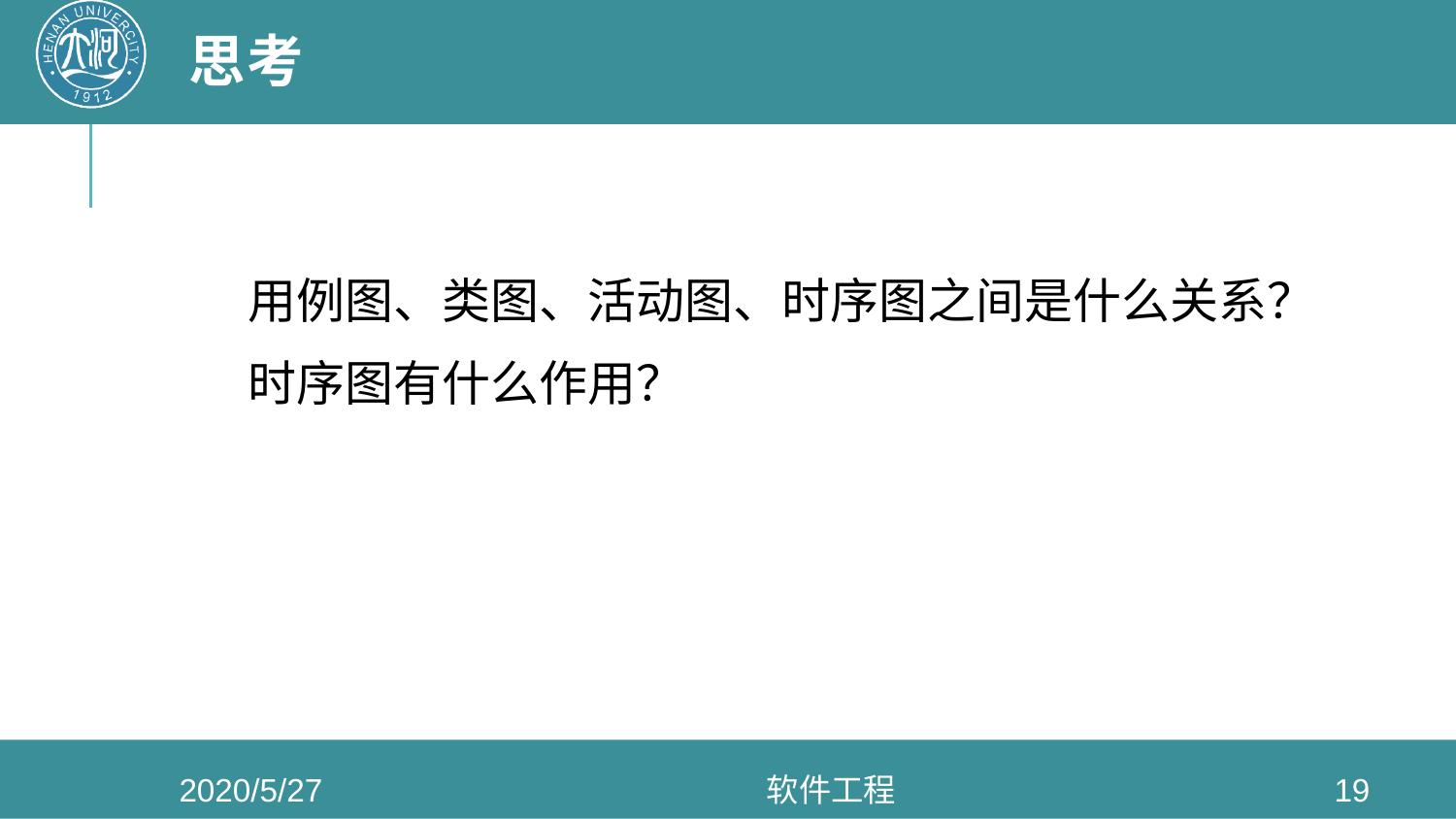

# 思考
用例图、类图、活动图、时序图之间是什么关系？
时序图有什么作用？
2020/5/27
软件工程
19